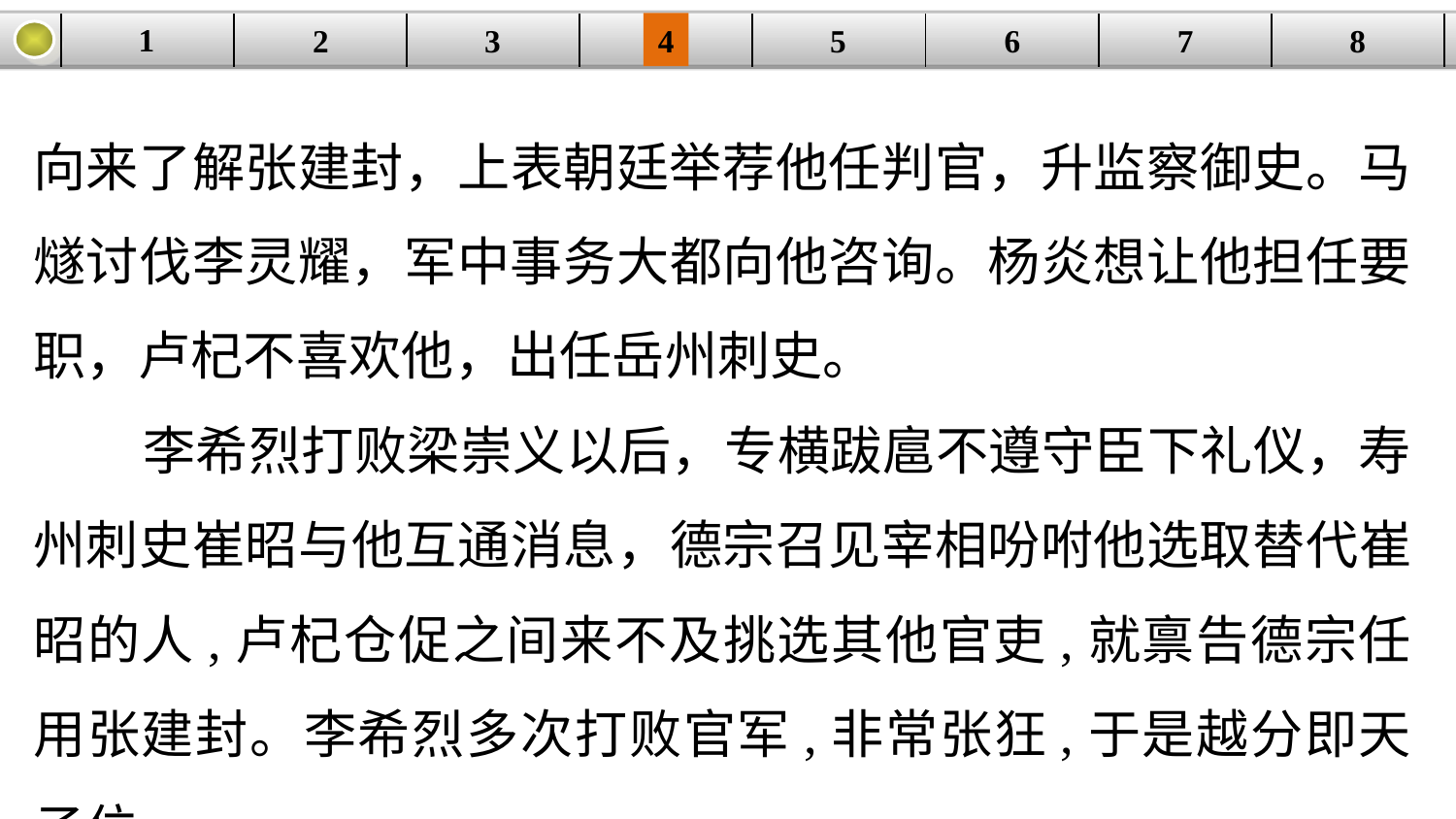

1
3
4
5
6
8
2
|  |  |  |  |  |  |  |  |
| --- | --- | --- | --- | --- | --- | --- | --- |
7

向来了解张建封，上表朝廷举荐他任判官，升监察御史。马燧讨伐李灵耀，军中事务大都向他咨询。杨炎想让他担任要职，卢杞不喜欢他，出任岳州刺史。
        李希烈打败梁崇义以后，专横跋扈不遵守臣下礼仪，寿州刺史崔昭与他互通消息，德宗召见宰相吩咐他选取替代崔昭的人,卢杞仓促之间来不及挑选其他官吏,就禀告德宗任用张建封。李希烈多次打败官军,非常张狂,于是越分即天子位。